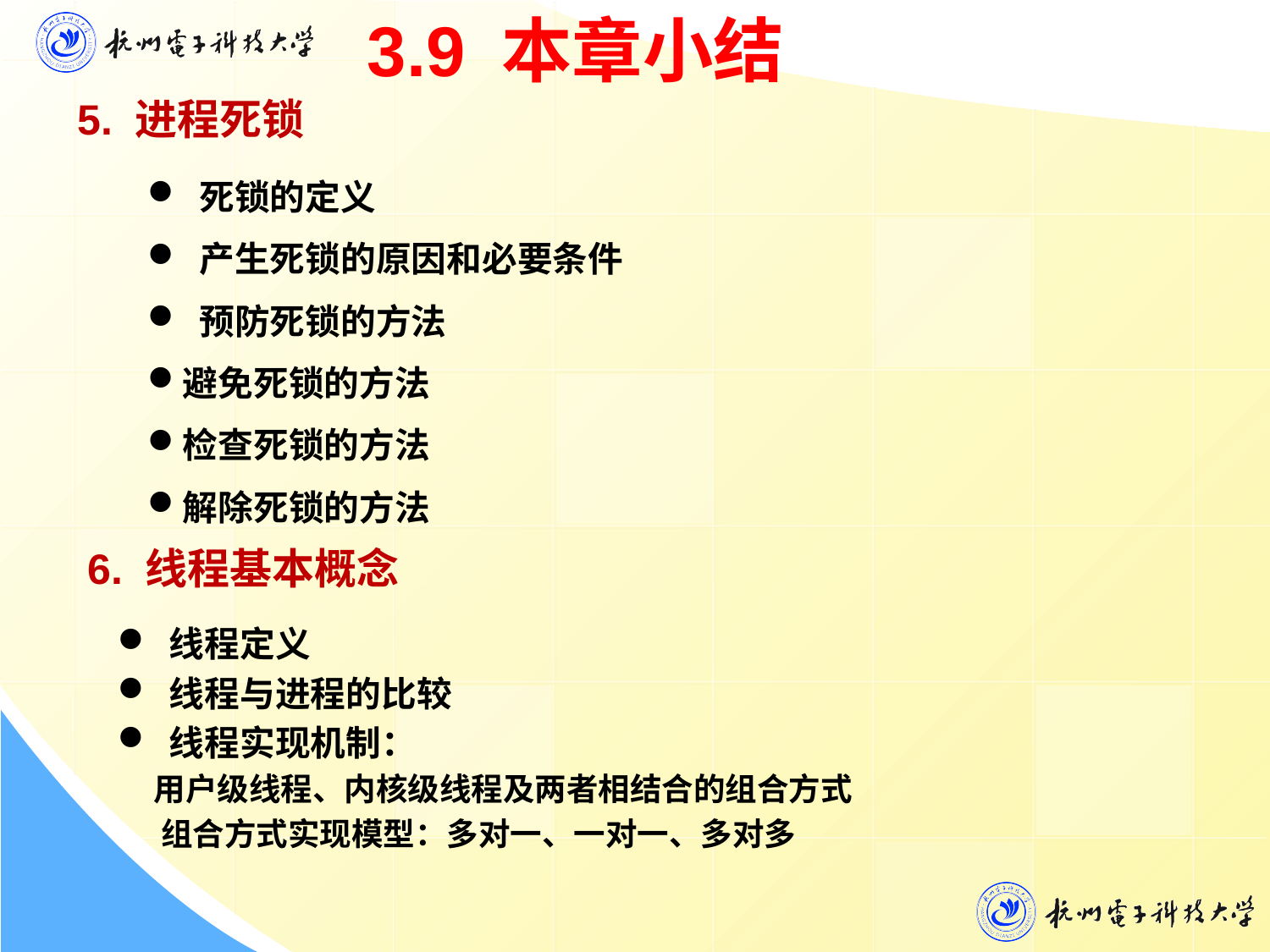

3.9 本章小结
5. 进程死锁
 死锁的定义
 产生死锁的原因和必要条件
 预防死锁的方法
避免死锁的方法
检查死锁的方法
解除死锁的方法
6. 线程基本概念
 线程定义
 线程与进程的比较
 线程实现机制：
    用户级线程、内核级线程及两者相结合的组合方式
     组合方式实现模型：多对一、一对一、多对多